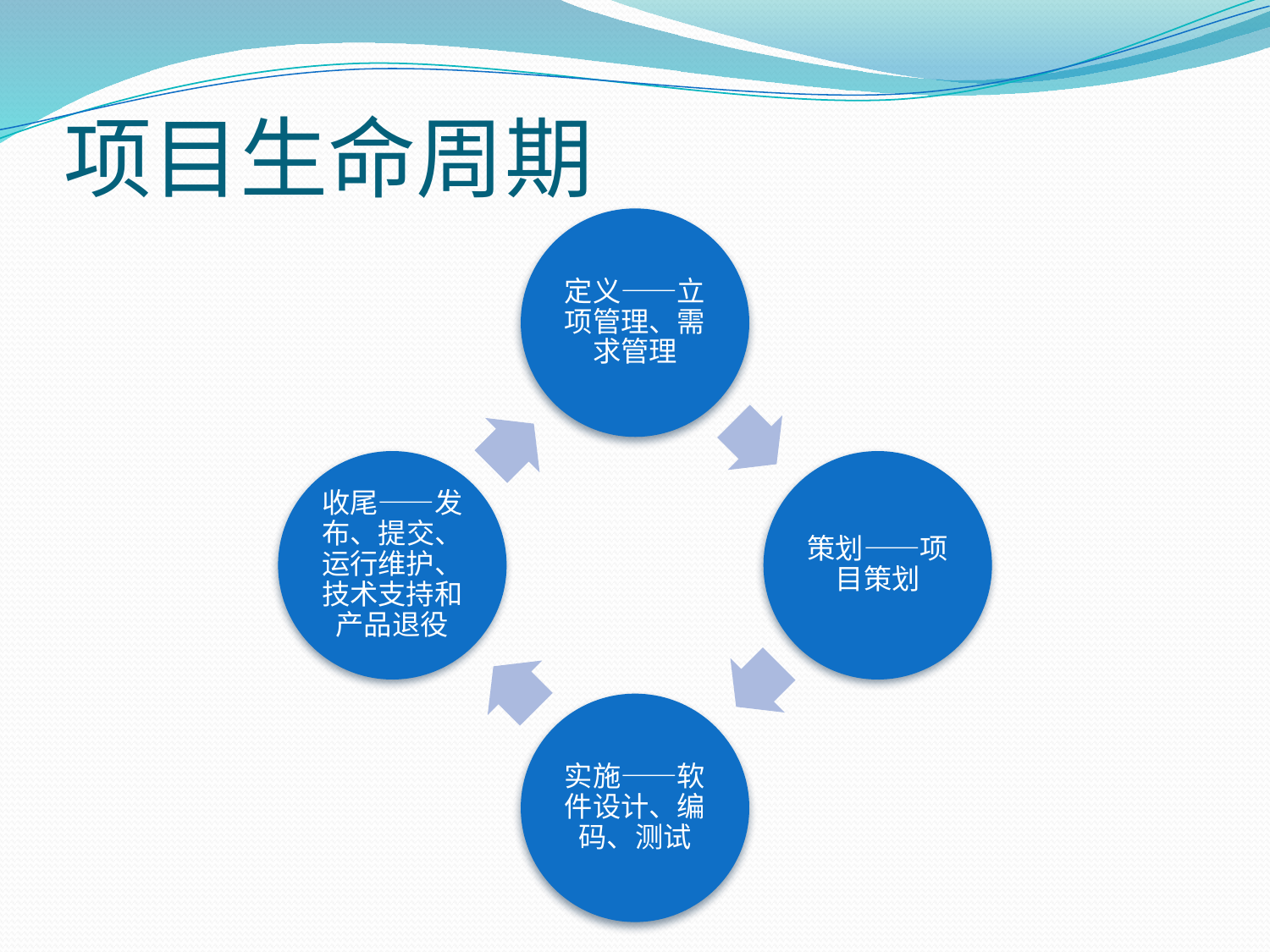

# 项目生命周期
定义——立项管理、需求管理

策划——项目策划

实施——软件设计、编码、测试

收尾——发布、提交、运行维护、技术支持和产品退役